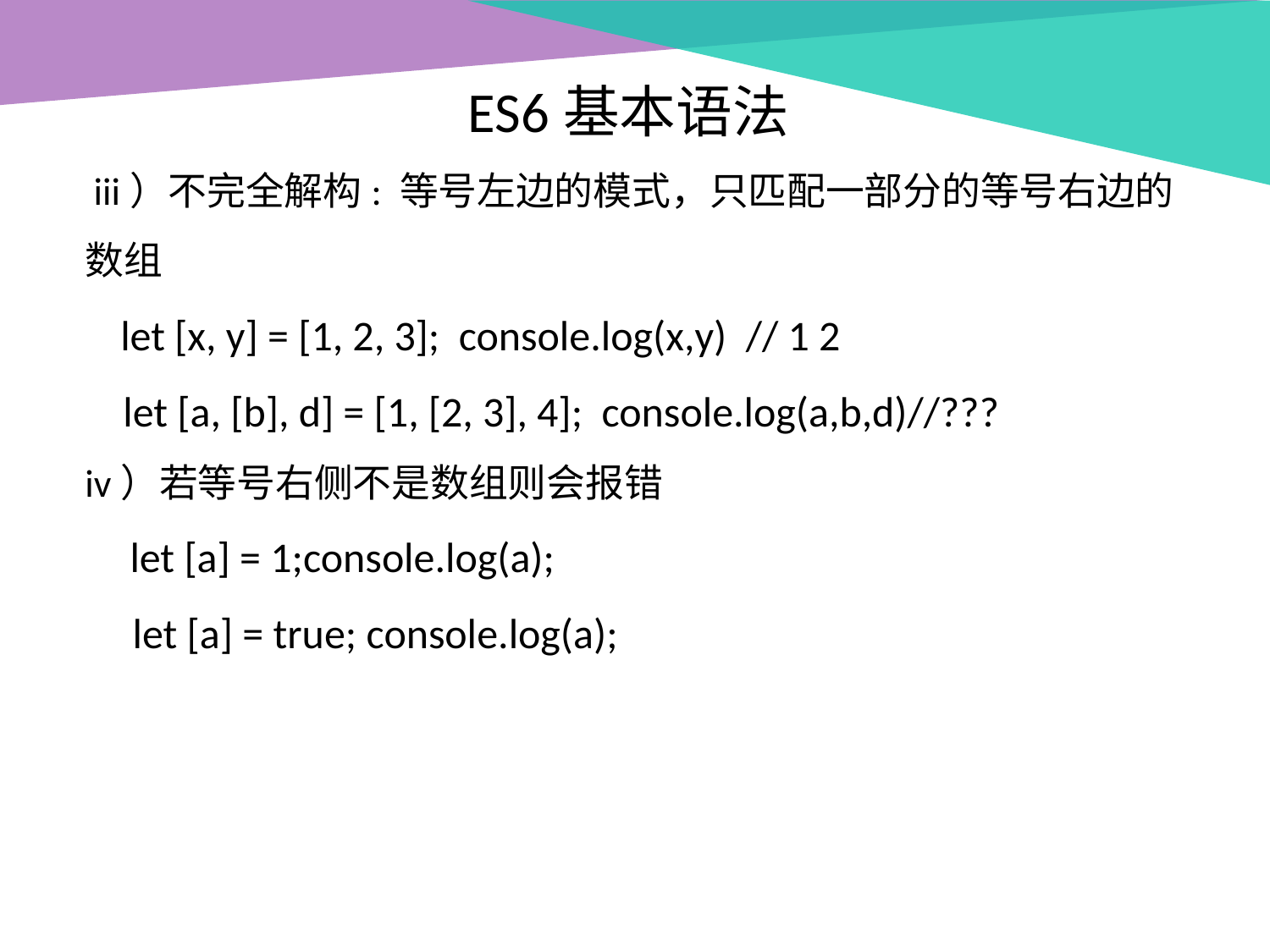

ES6基本语法
 iii）不完全解构: 等号左边的模式，只匹配一部分的等号右边的数组
    let [x, y] = [1, 2, 3];  console.log(x,y)  // 1 2
    let [a, [b], d] = [1, [2, 3], 4];  console.log(a,b,d)//???
iv）若等号右侧不是数组则会报错
     let [a] = 1;console.log(a);
     let [a] = true; console.log(a);